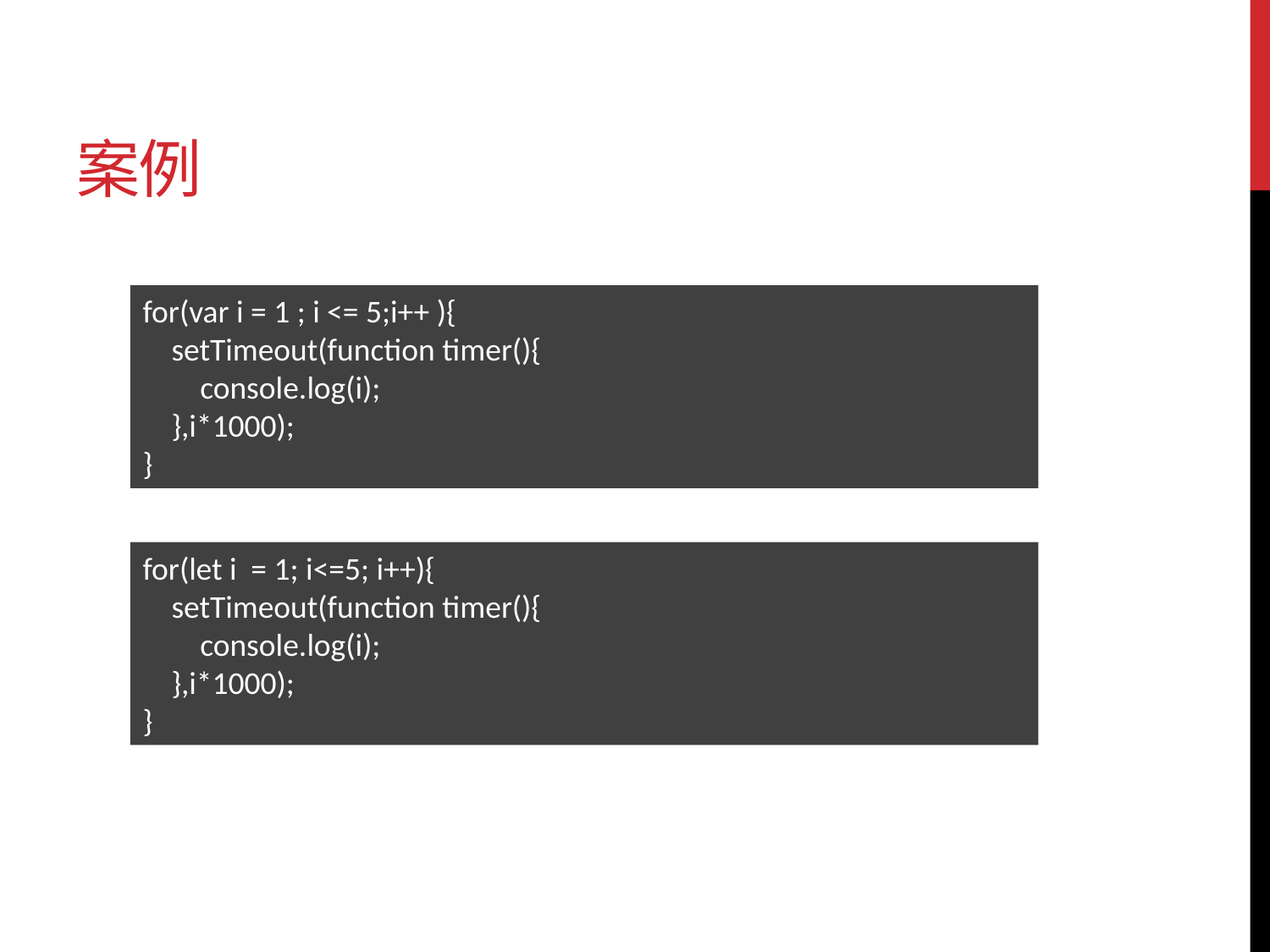

# 案例
for(var i = 1 ; i <= 5;i++ ){
    setTimeout(function timer(){
        console.log(i);
    },i*1000);
}
for(let i  = 1; i<=5; i++){
    setTimeout(function timer(){
        console.log(i);
    },i*1000);
}